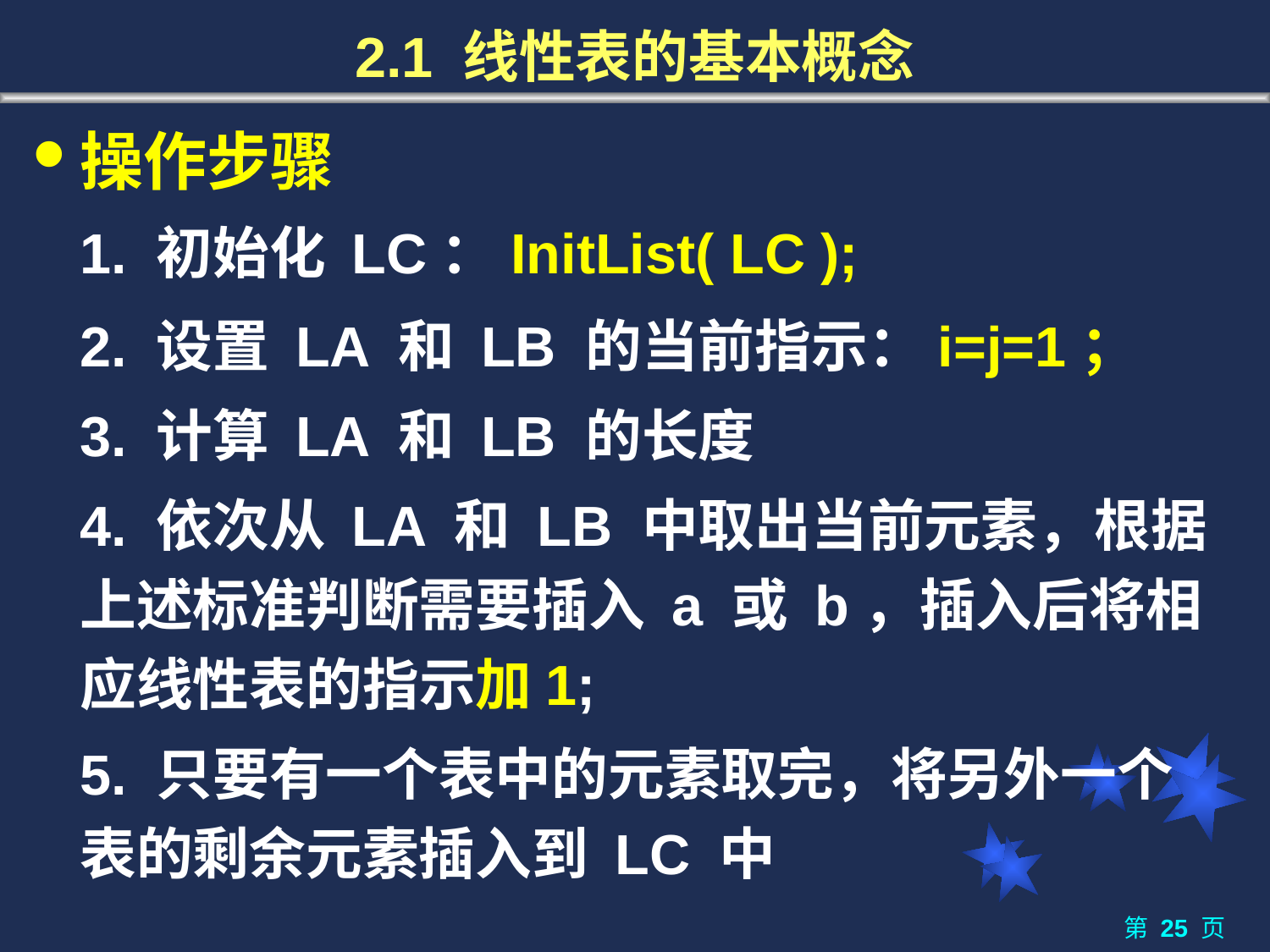

# 2.1 线性表的基本概念
操作步骤
	1. 初始化 LC：InitList( LC );
	2. 设置 LA 和 LB 的当前指示：i=j=1；
	3. 计算 LA 和 LB 的长度
	4. 依次从 LA 和 LB 中取出当前元素，根据上述标准判断需要插入 a 或 b，插入后将相应线性表的指示加1;
	5. 只要有一个表中的元素取完，将另外一个表的剩余元素插入到 LC 中
第 25 页